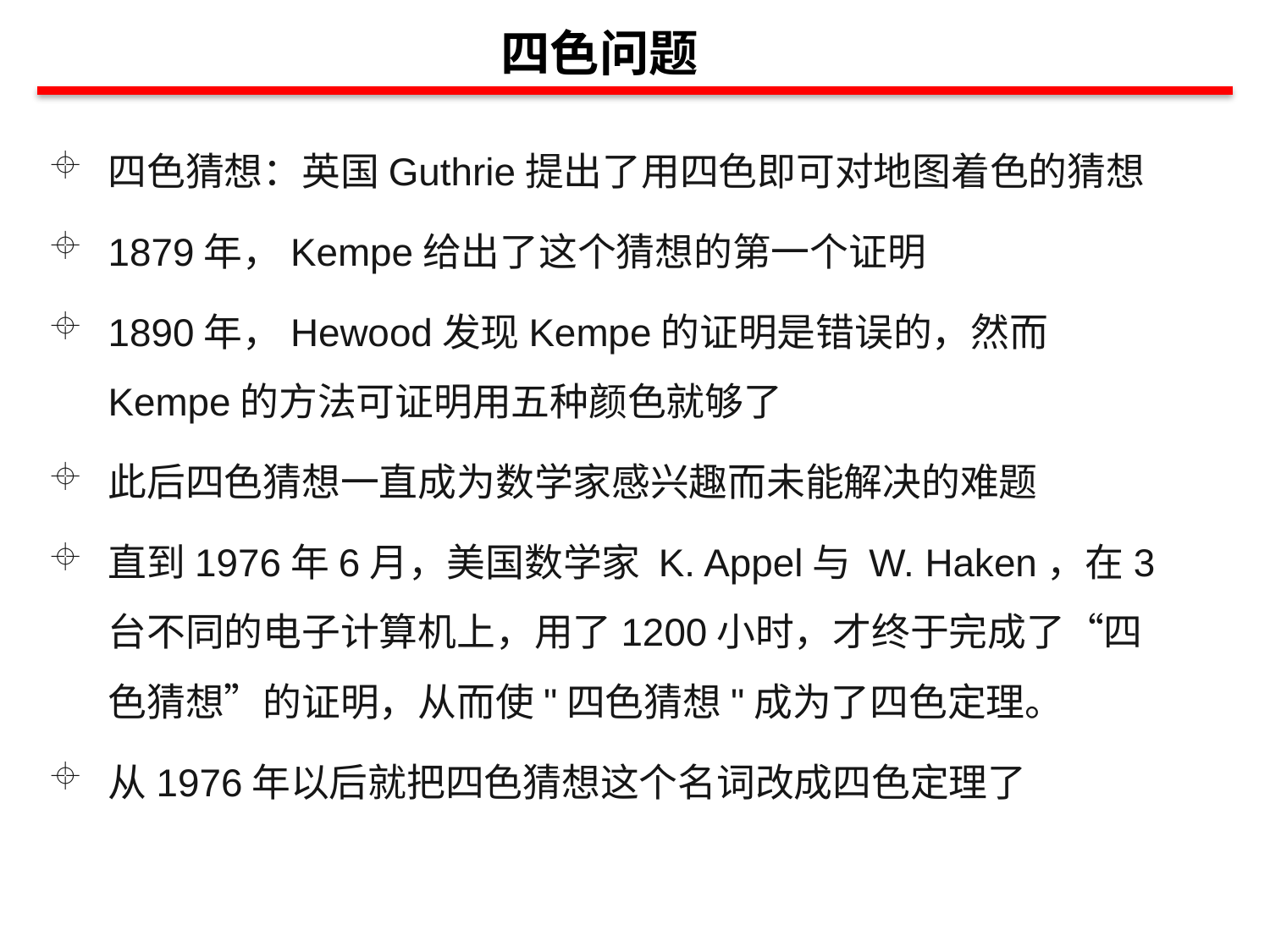

四色问题
四色猜想：英国Guthrie提出了用四色即可对地图着色的猜想
1879年，Kempe给出了这个猜想的第一个证明
1890年，Hewood发现Kempe的证明是错误的，然而Kempe的方法可证明用五种颜色就够了
此后四色猜想一直成为数学家感兴趣而未能解决的难题
直到1976年6月，美国数学家 K. Appel与 W. Haken，在3台不同的电子计算机上，用了1200小时，才终于完成了“四色猜想”的证明，从而使"四色猜想"成为了四色定理。
从1976年以后就把四色猜想这个名词改成四色定理了